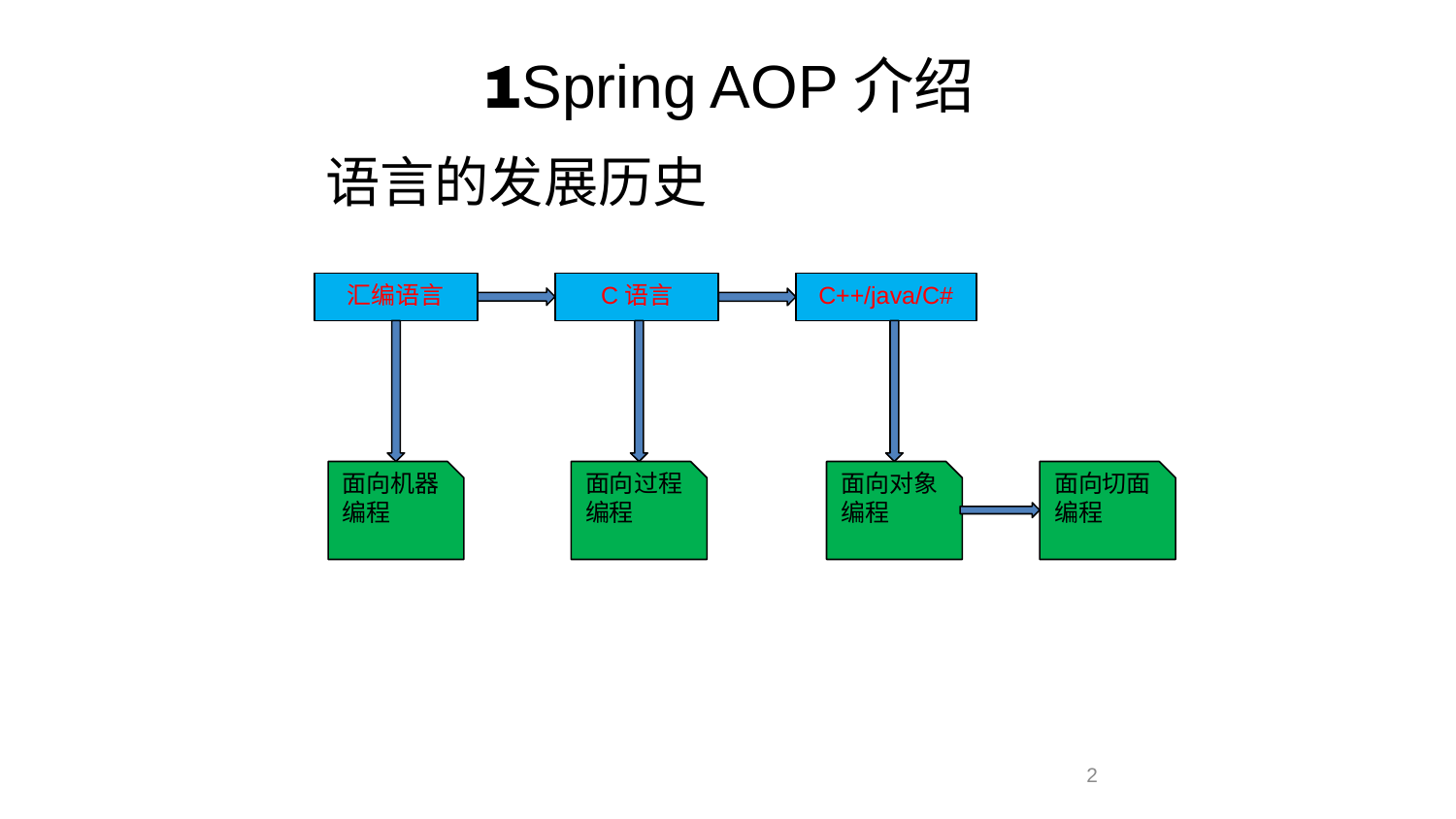

# 1Spring AOP介绍
语言的发展历史

汇编语言
C语言
C++/java/C#

面向机器编程
面向过程编程
面向对象编程
面向切面编程

2